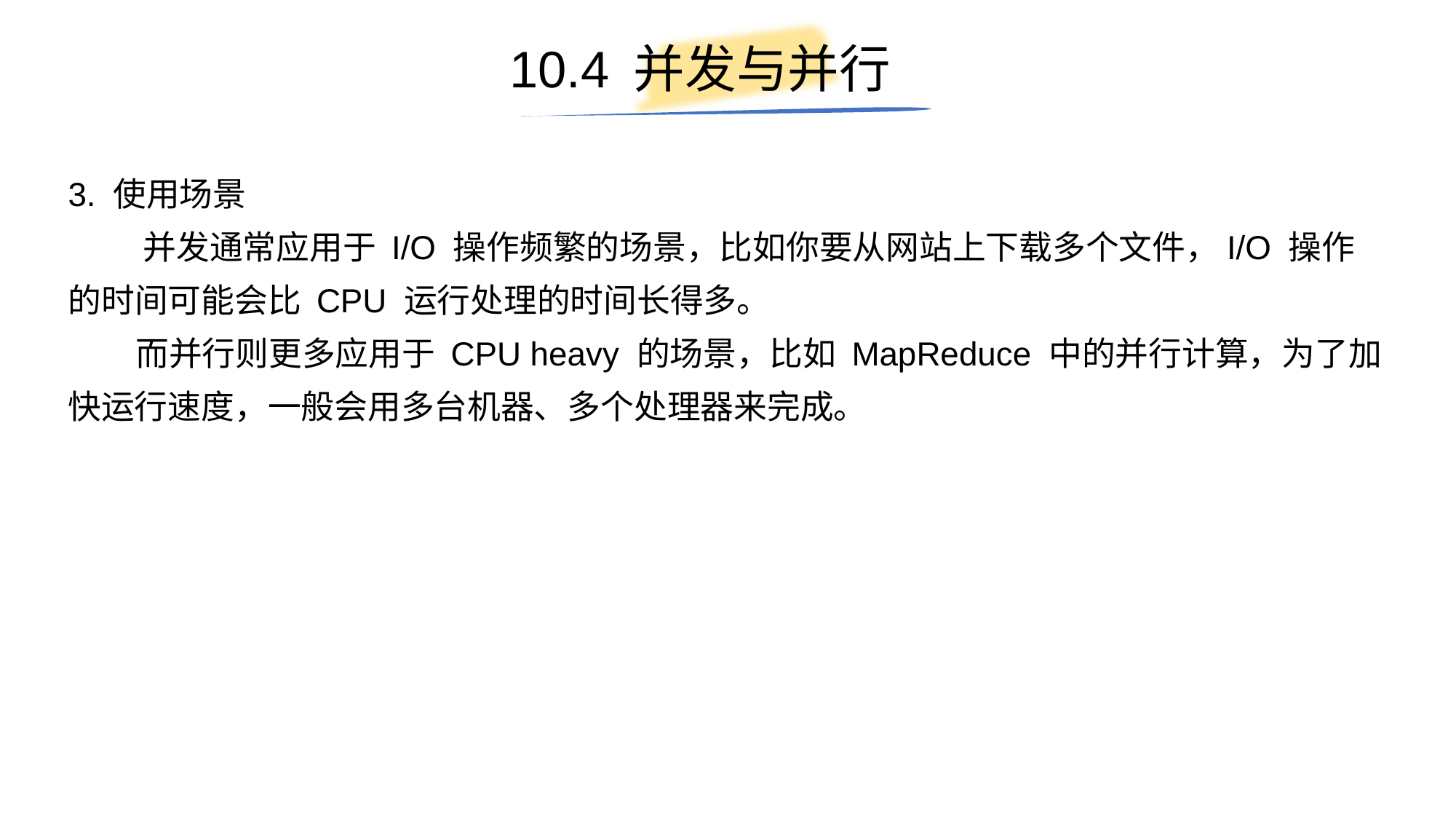

# 10.4 并发与并行

3. 使用场景
         并发通常应用于 I/O 操作频繁的场景，比如你要从网站上下载多个文件，I/O 操作的时间可能会比 CPU 运行处理的时间长得多。
        而并行则更多应用于 CPU heavy 的场景，比如 MapReduce 中的并行计算，为了加快运行速度，一般会用多台机器、多个处理器来完成。